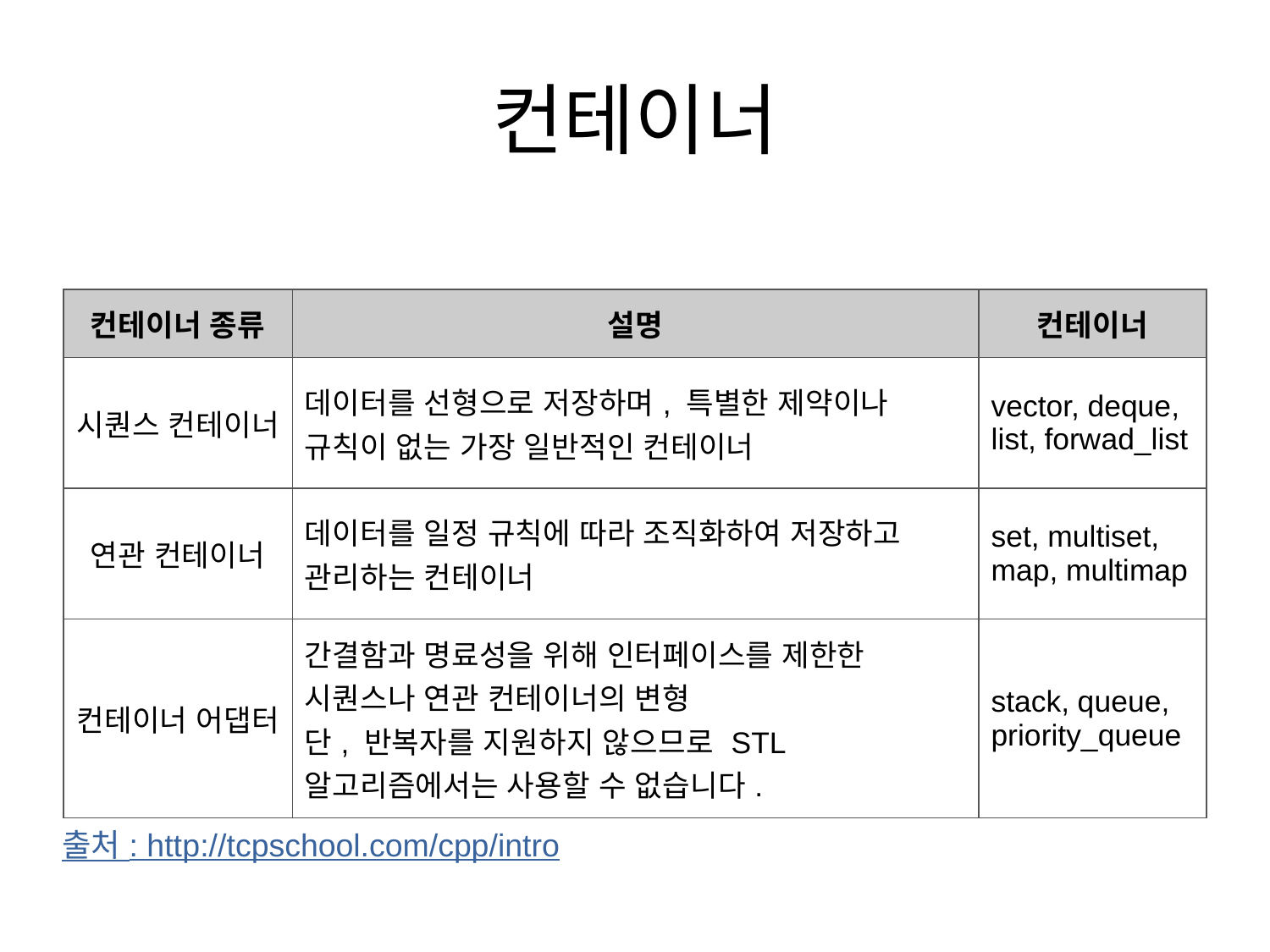

# 컨테이너
| 컨테이너 종류 | 설명 | 컨테이너 |
| --- | --- | --- |
| 시퀀스 컨테이너 | 데이터를 선형으로 저장하며, 특별한 제약이나 규칙이 없는 가장 일반적인 컨테이너 | vector, deque, list, forwad\_list |
| 연관 컨테이너 | 데이터를 일정 규칙에 따라 조직화하여 저장하고 관리하는 컨테이너 | set, multiset, map, multimap |
| 컨테이너 어댑터 | 간결함과 명료성을 위해 인터페이스를 제한한 시퀀스나 연관 컨테이너의 변형 단, 반복자를 지원하지 않으므로 STL 알고리즘에서는 사용할 수 없습니다. | stack, queue, priority\_queue |
출처 : http://tcpschool.com/cpp/intro